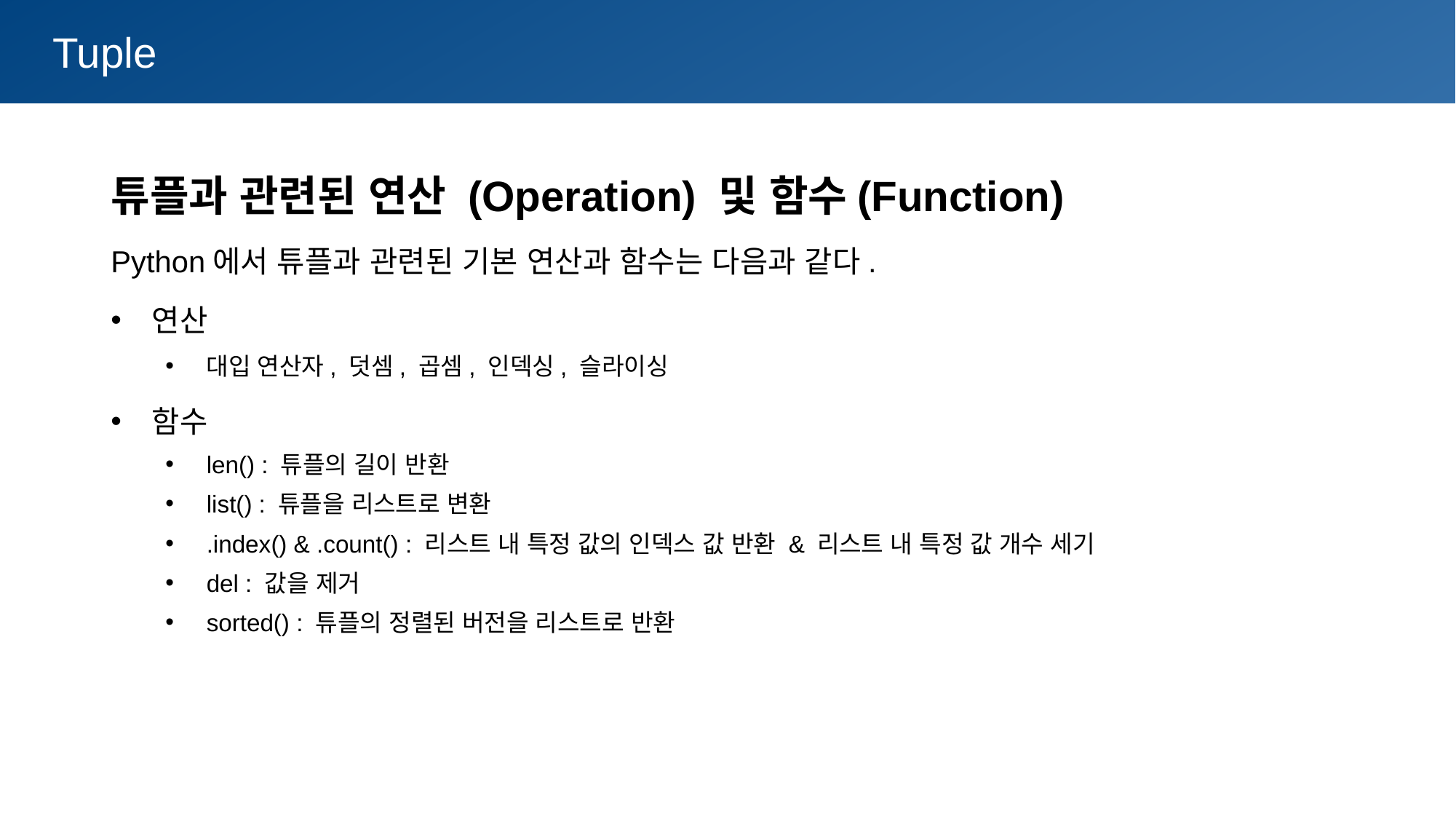

Tuple
튜플과 관련된 연산 (Operation) 및 함수(Function)
Python에서 튜플과 관련된 기본 연산과 함수는 다음과 같다.
연산
대입 연산자, 덧셈, 곱셈, 인덱싱, 슬라이싱
함수
len() : 튜플의 길이 반환
list() : 튜플을 리스트로 변환
.index() & .count() : 리스트 내 특정 값의 인덱스 값 반환 & 리스트 내 특정 값 개수 세기
del : 값을 제거
sorted() : 튜플의 정렬된 버전을 리스트로 반환